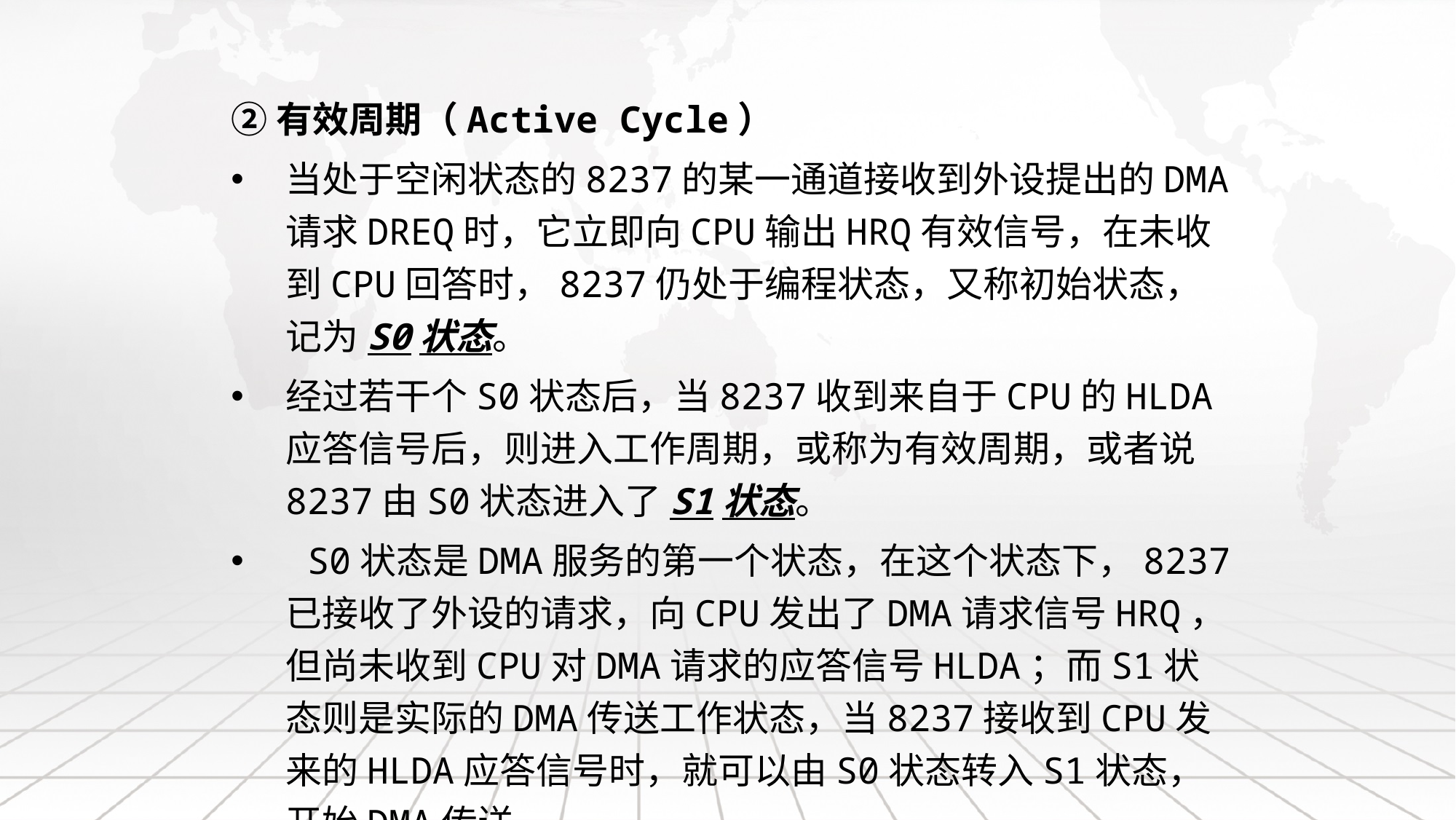

②有效周期（Active Cycle）
当处于空闲状态的8237的某一通道接收到外设提出的DMA请求DREQ时，它立即向CPU输出HRQ有效信号，在未收到CPU回答时，8237仍处于编程状态，又称初始状态，记为S0状态。
经过若干个S0状态后，当8237收到来自于CPU的HLDA应答信号后，则进入工作周期，或称为有效周期，或者说8237由S0状态进入了S1状态。
 S0状态是DMA服务的第一个状态，在这个状态下，8237已接收了外设的请求，向CPU发出了DMA请求信号HRQ，但尚未收到CPU对DMA请求的应答信号HLDA；而S1状态则是实际的DMA传送工作状态，当8237接收到CPU发来的HLDA应答信号时，就可以由S0状态转入S1状态，开始DMA传送。